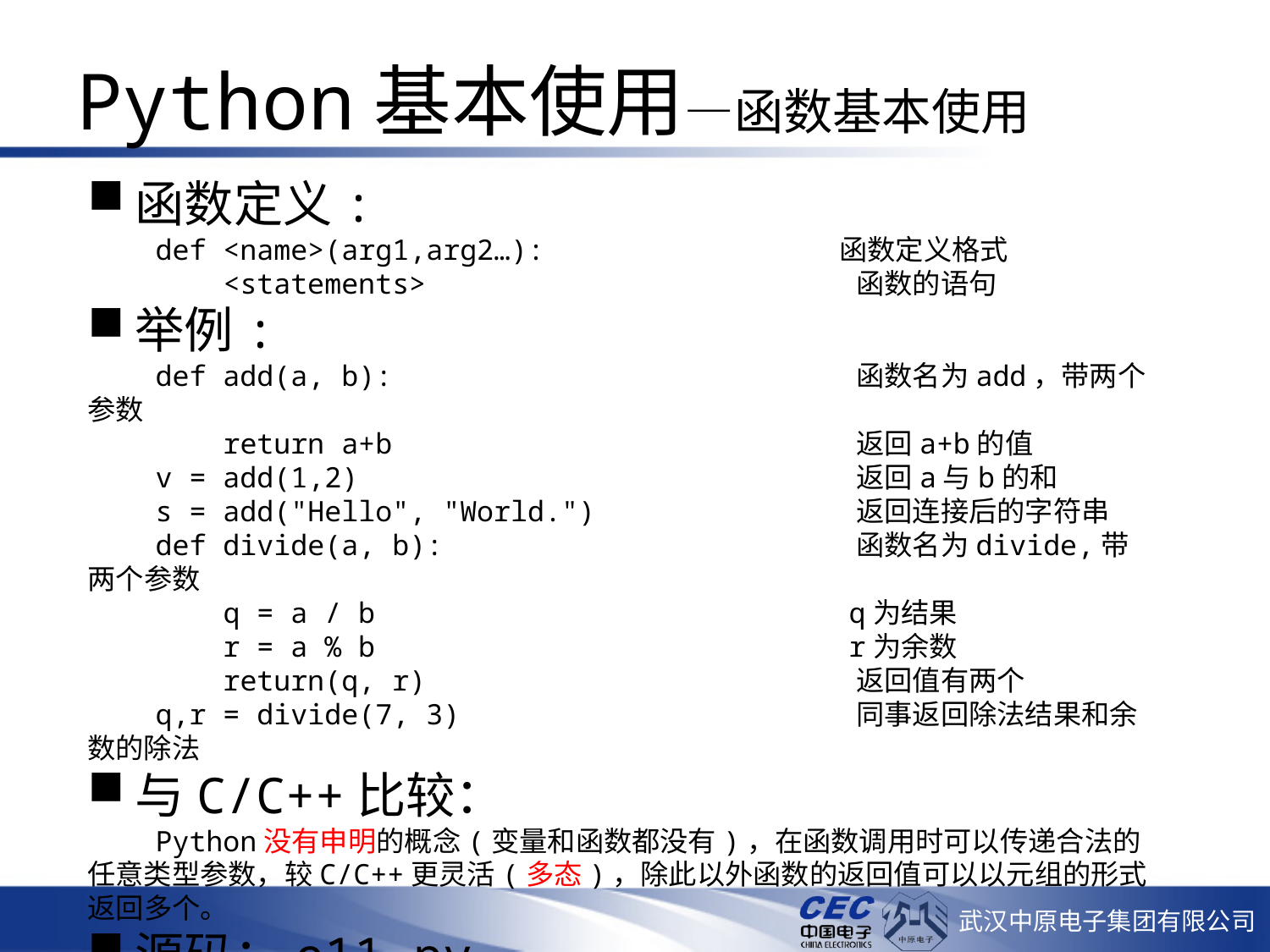

# Python基本使用—函数基本使用
函数定义:
    def <name>(arg1,arg2…):                 函数定义格式
        <statements>                         函数的语句
举例:
    def add(a, b):                           函数名为add，带两个参数
        return a+b                           返回a+b的值
    v = add(1,2)                             返回a与b的和
    s = add("Hello", "World.")               返回连接后的字符串
    def divide(a, b):                        函数名为divide,带两个参数
        q = a / b                            q为结果
        r = a % b                            r为余数
        return(q, r)                         返回值有两个
    q,r = divide(7, 3)                       同事返回除法结果和余数的除法
与C/C++比较：
    Python没有申明的概念(变量和函数都没有)，在函数调用时可以传递合法的任意类型参数，较C/C++更灵活(多态)，除此以外函数的返回值可以以元组的形式返回多个。
源码：e11.py